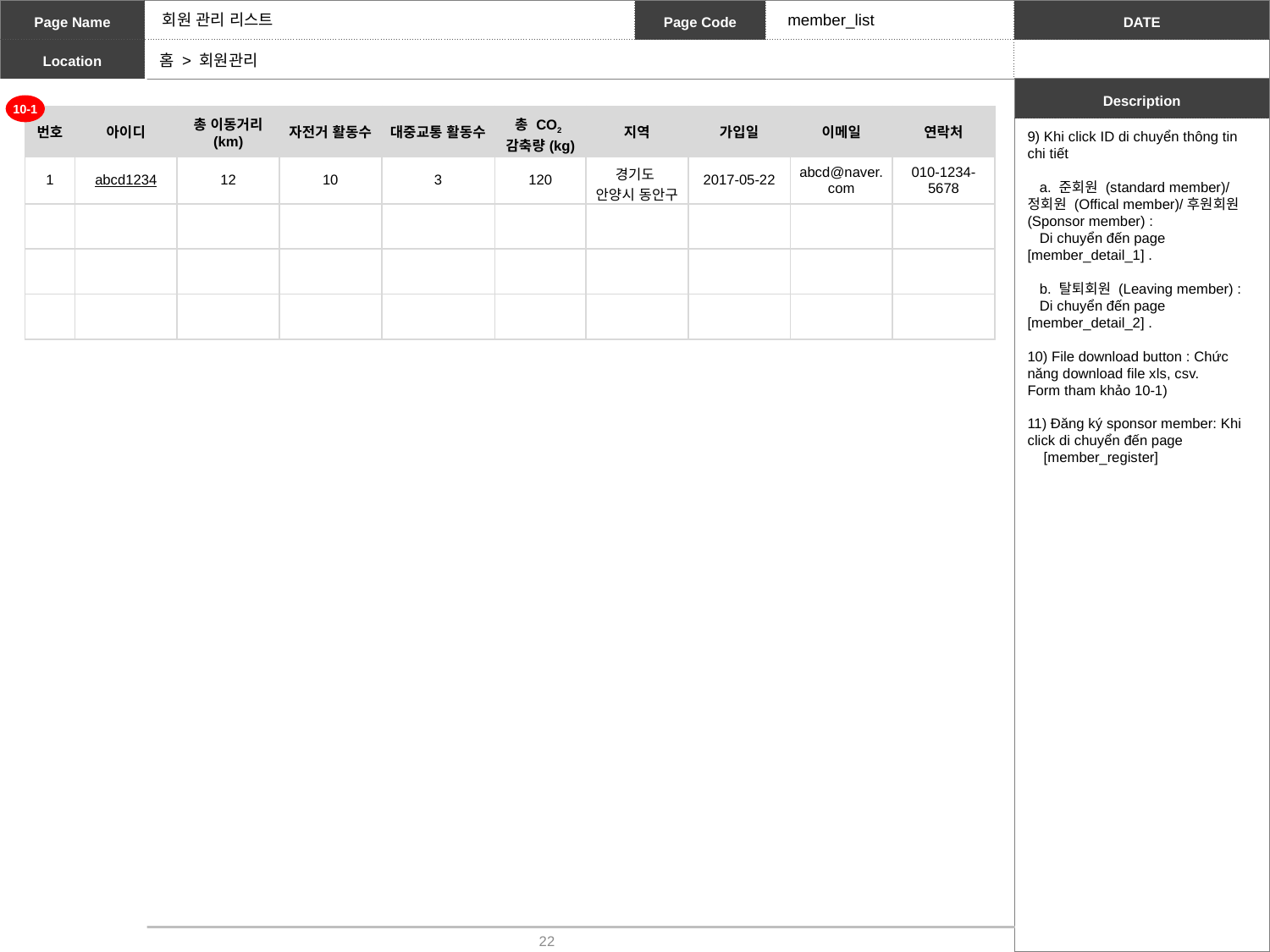

회원 관리 리스트
member_list
홈 > 회원관리

10-1
| 번호 | 아이디 | 총 이동거리 (km) | 자전거 활동수 | 대중교통 활동수 | 총 CO2 감축량(kg) | 지역 | 가입일 | 이메일 | 연락처 |
| --- | --- | --- | --- | --- | --- | --- | --- | --- | --- |
| 1 | abcd1234 | 12 | 10 | 3 | 120 | 경기도 안양시 동안구 | 2017-05-22 | abcd@naver.com | 010-1234-5678 |
|  |  |  |  |  |  |  |  |  |  |
|  |  |  |  |  |  |  |  |  |  |
|  |  |  |  |  |  |  |  |  |  |
9) Khi click ID di chuyển thông tin chi tiết

   a. 준회원 (standard member)/정회원 (Offical member)/후원회원 (Sponsor member) :
   Di chuyển đến page [member_detail_1] .

   b. 탈퇴회원 (Leaving member) :
   Di chuyển đến page [member_detail_2] .

10) File download button : Chức năng download file xls, csv.
Form tham khảo 10-1)

11) Đăng ký sponsor member: Khi click di chuyển đến page
    [member_register]
22